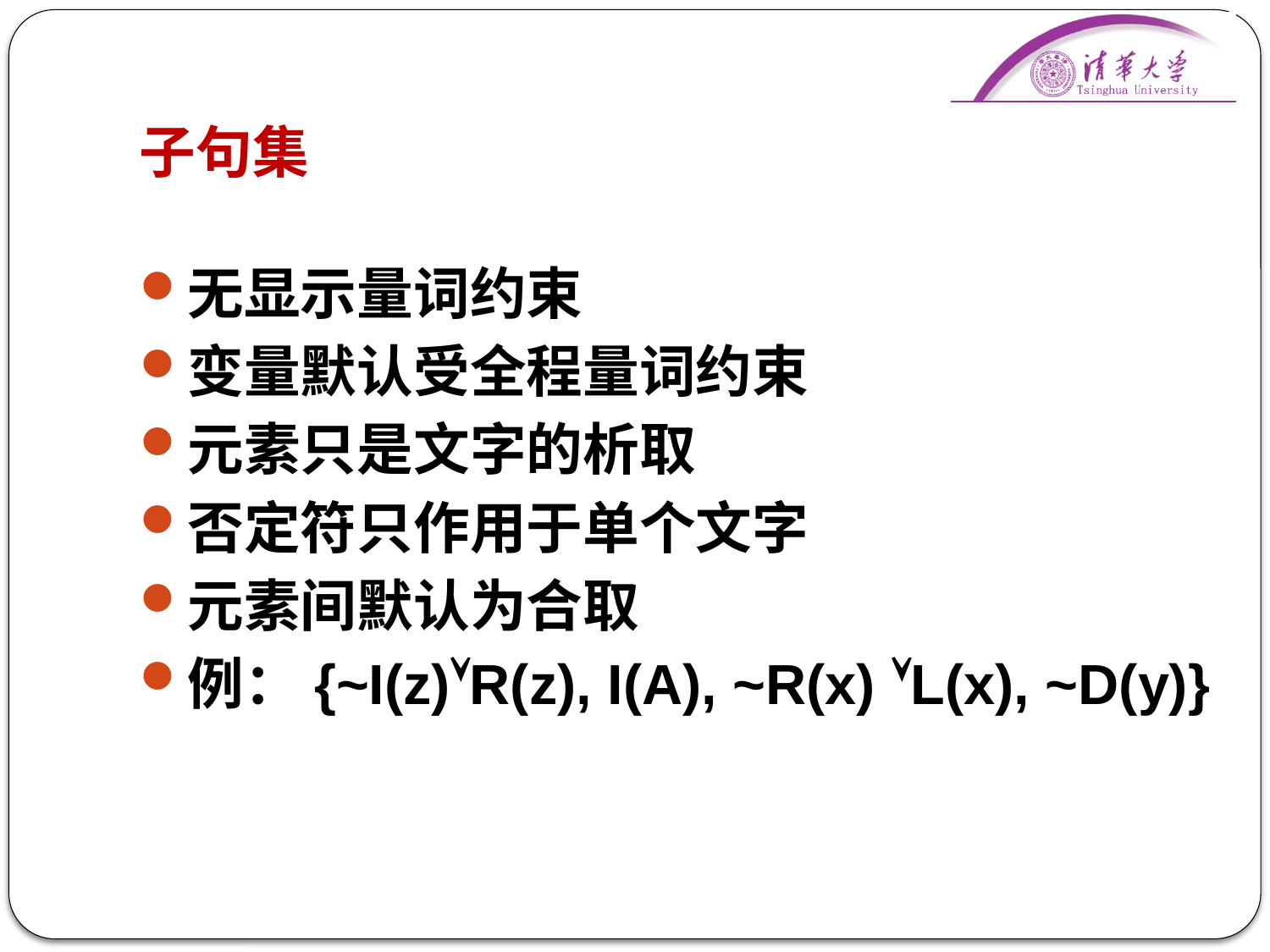

# 子句集
无显示量词约束
变量默认受全程量词约束
元素只是文字的析取
否定符只作用于单个文字
元素间默认为合取
例：{~I(z)∨R(z), I(A), ~R(x) ∨L(x), ~D(y)}
3